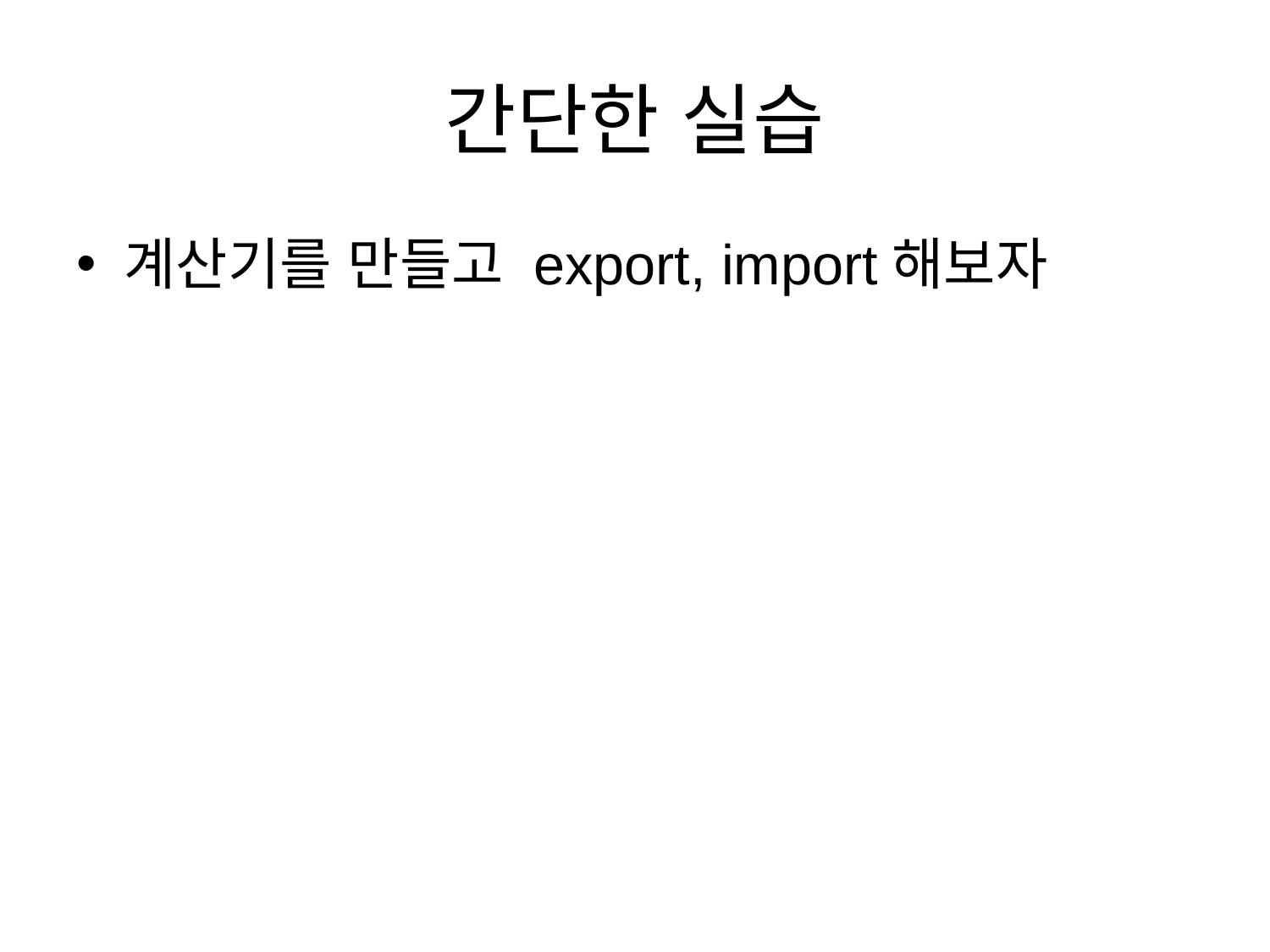

# 간단한 실습
계산기를 만들고 export, import해보자